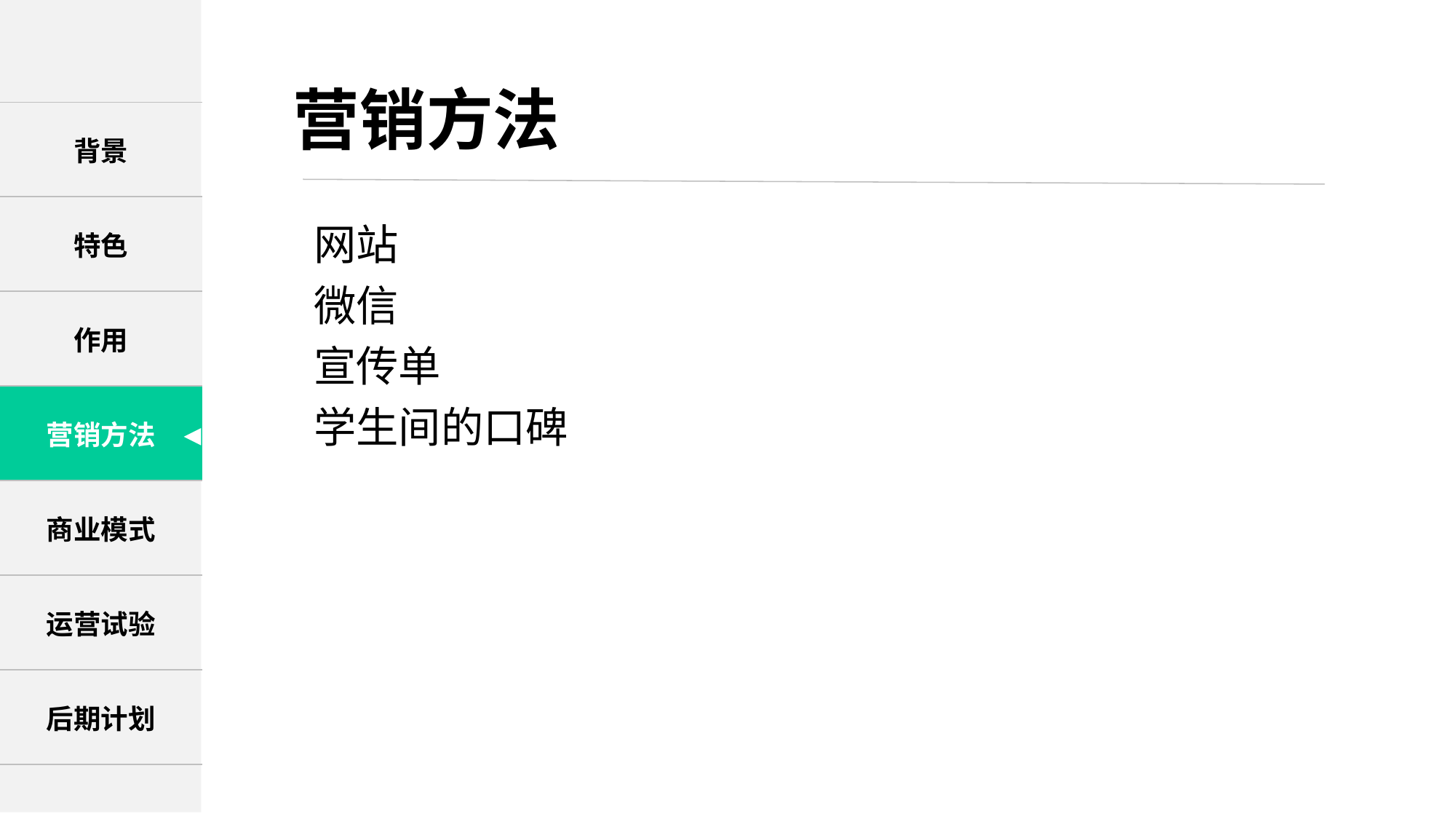

# 营销方法
| 背景 |
| --- |
| 特色 |
| 作用 |
| 营销方法 |
| 商业模式 |
| 运营试验 |
| 后期计划 |

网站
微信
宣传单
学生间的口碑